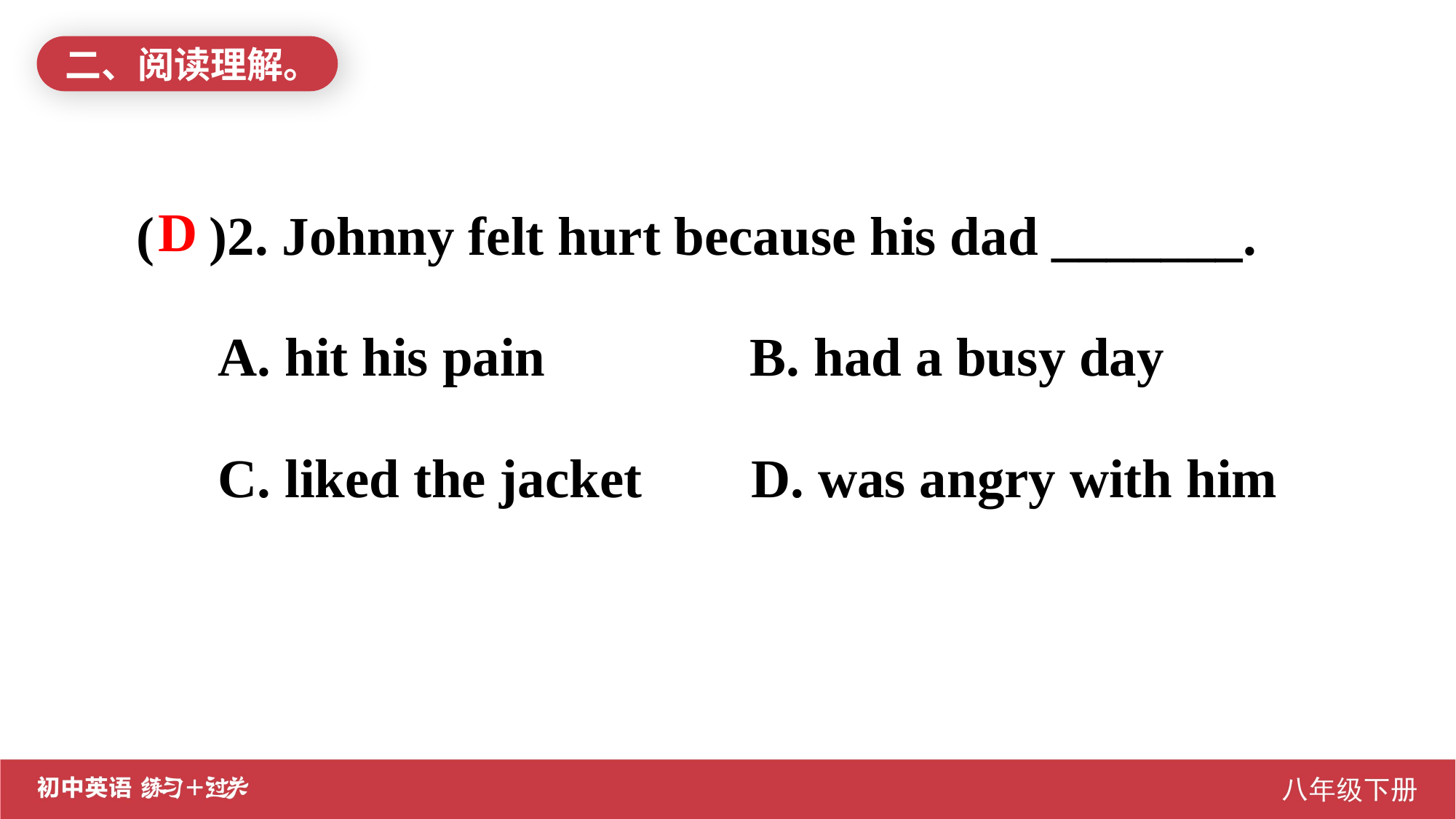

二、阅读理解。
(    )2. Johnny felt hurt because his dad _______.
      A. hit his pain               B. had a busy day
      C. liked the jacket        D. was angry with him
D